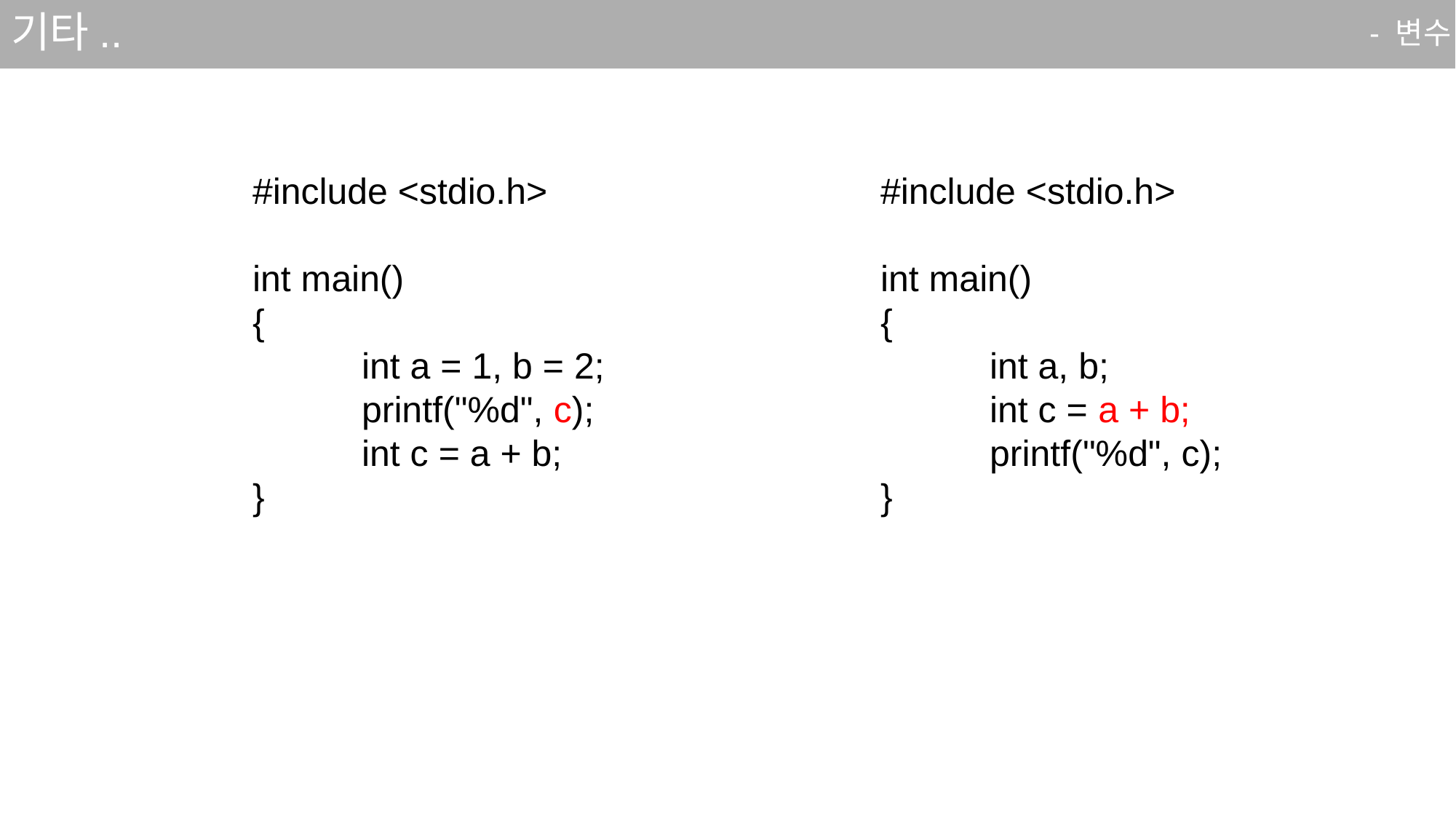

# 기타..
- 변수
#include <stdio.h>

int main()
{
	int a = 1, b = 2;
	printf("%d", c);
	int c = a + b;
}
#include <stdio.h>

int main()
{
	int a, b;
	int c = a + b;
	printf("%d", c);
}